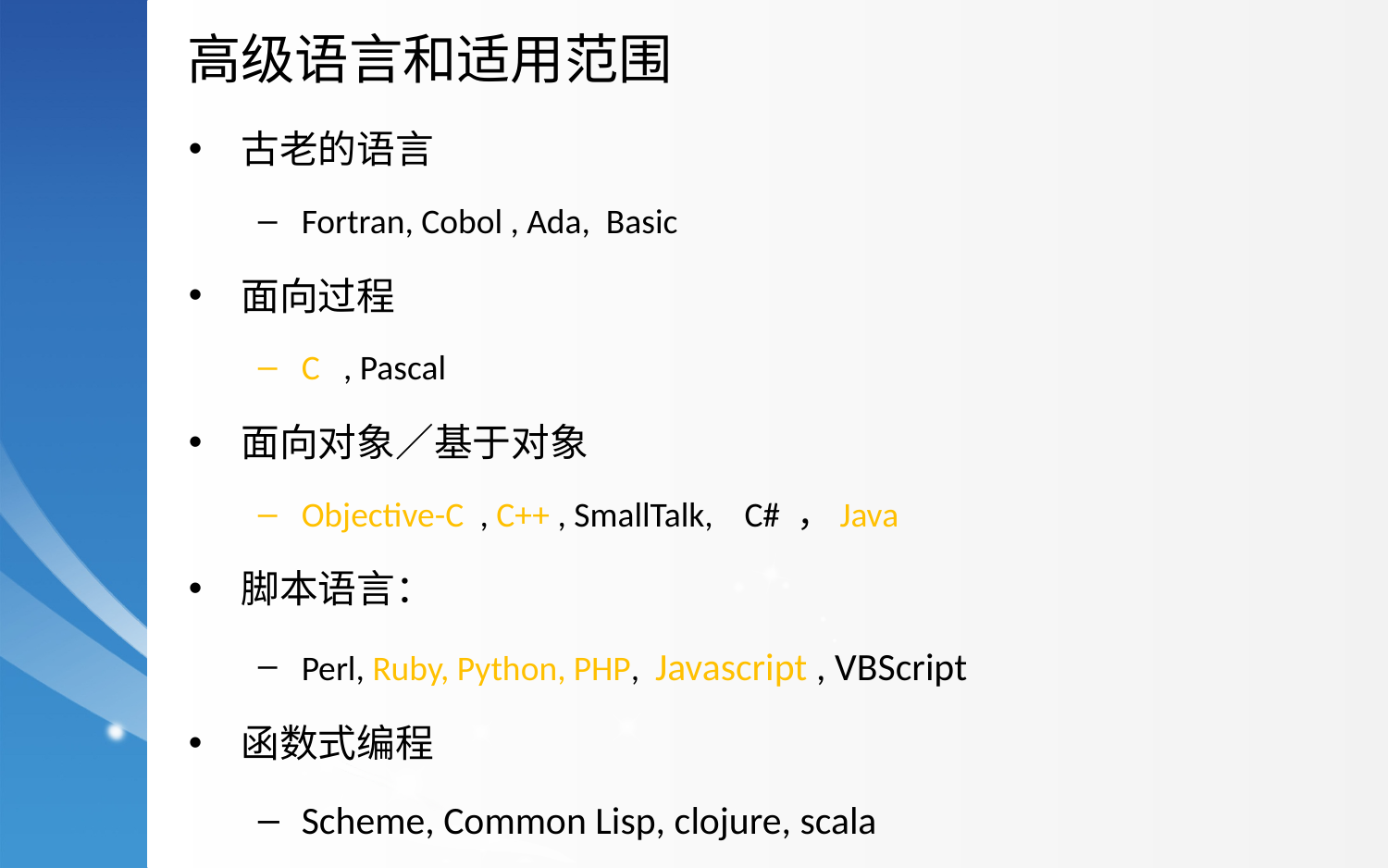

高级语言和适用范围
古老的语言
Fortran, Cobol , Ada,  Basic
面向过程
C   , Pascal
面向对象／基于对象
Objective-C  , C++ , SmallTalk,    C# ，Java
脚本语言：
Perl, Ruby, Python, PHP,  Javascript , VBScript
函数式编程
Scheme, Common Lisp, clojure, scala
Java